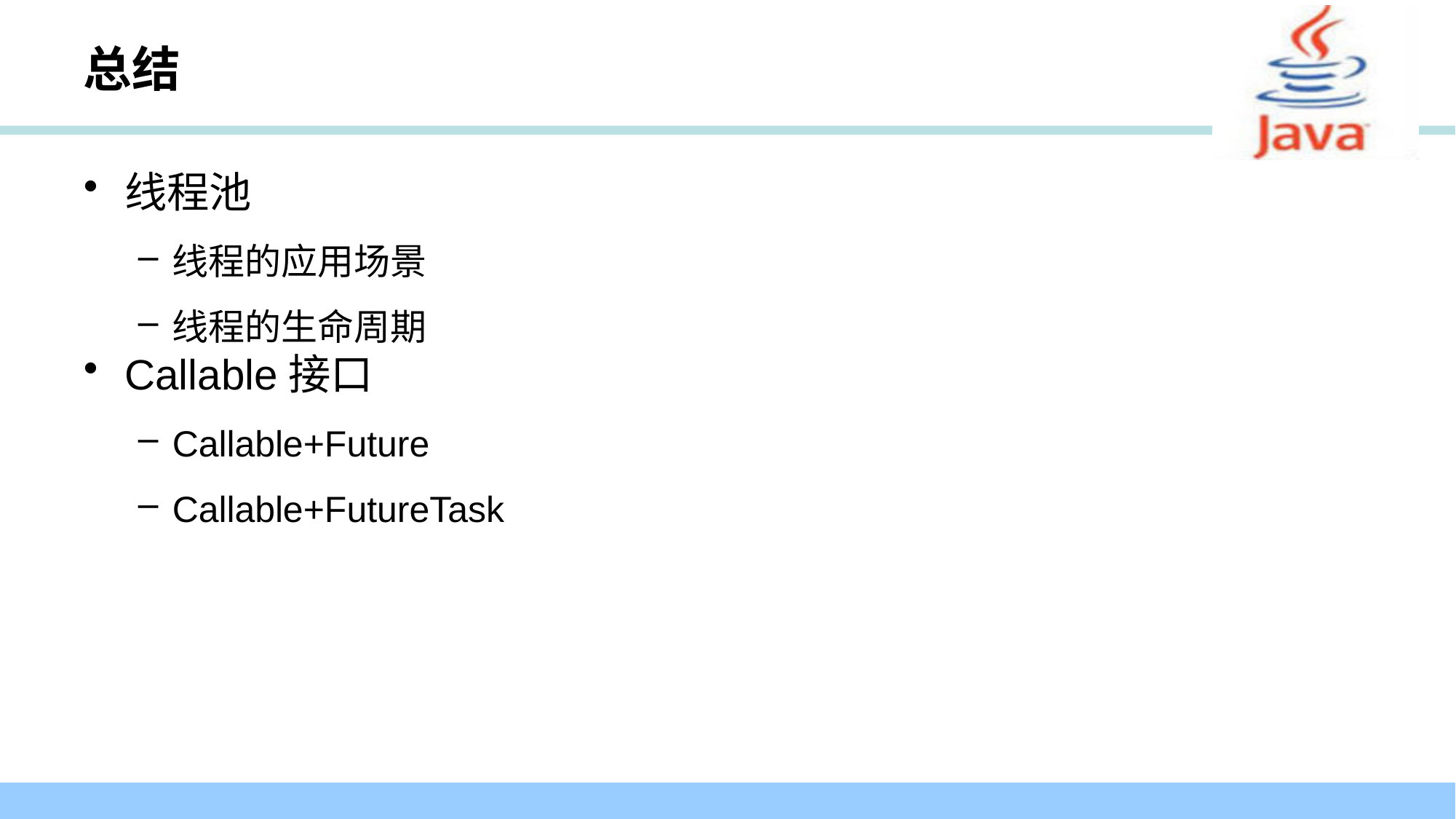

# 总结
线程池
线程的应用场景
线程的生命周期
Callable接口
Callable+Future
Callable+FutureTask